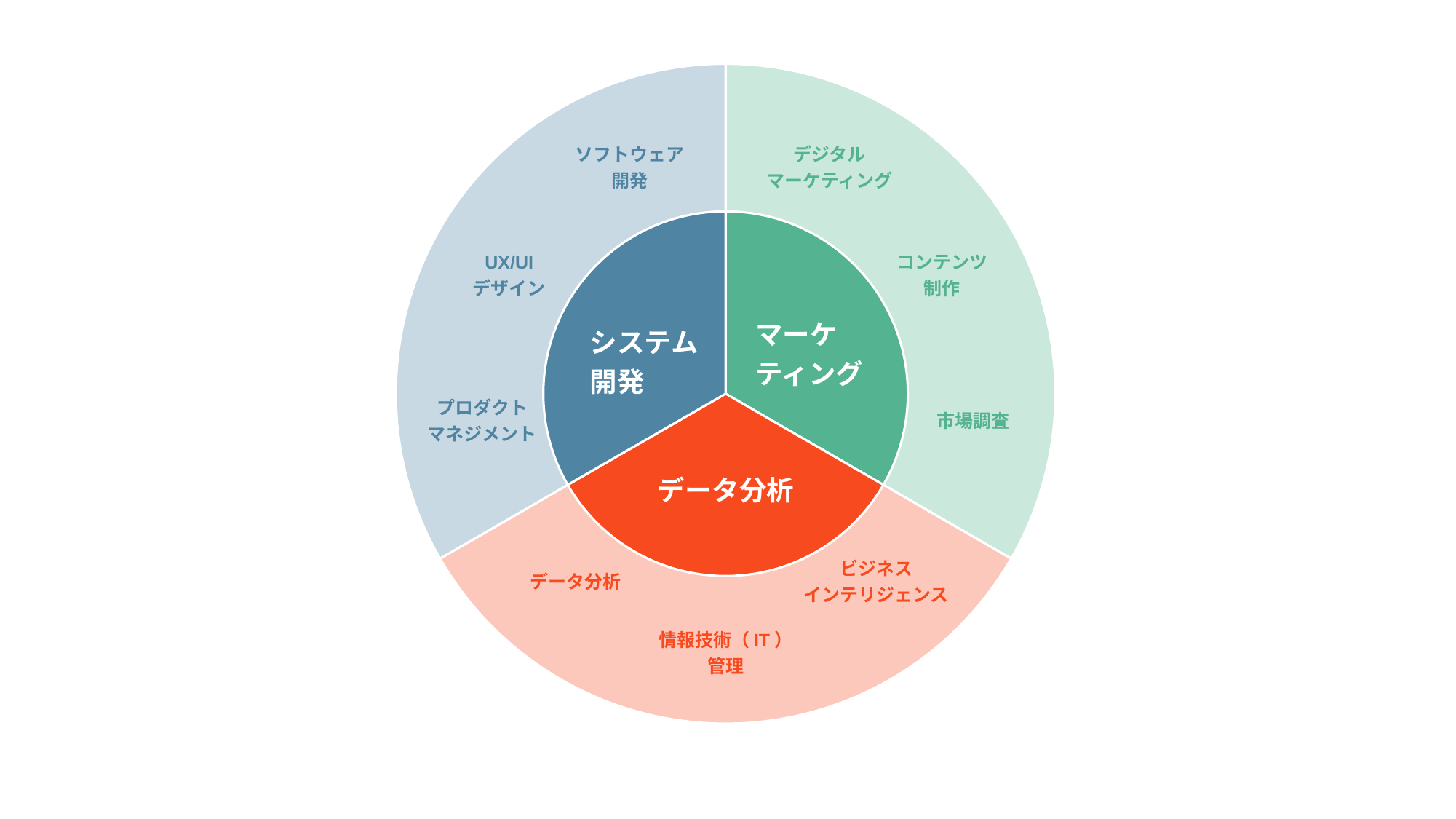

### Chart

| Category | 売上高 |
|---|---|
| 第 1 四半期 | 1.0 |
| 第 2 四半期 | 1.0 |
| 1 | 1.0 |
| 第 4 四半期 | 0.0 |
ソフトウェア
開発
デジタル
マーケティング

### Chart

| Category | 売上高 |
|---|---|
| 第 1 四半期 | 1.0 |
| 第 2 四半期 | 1.0 |
| 1 | 1.0 |
| 第 4 四半期 | 0.0 |
UX/UI
デザイン
コンテンツ
制作
マーケティング
システム開発
プロダクト
マネジメント
市場調査
データ分析
ビジネス
インテリジェンス
データ分析
情報技術（IT）
管理